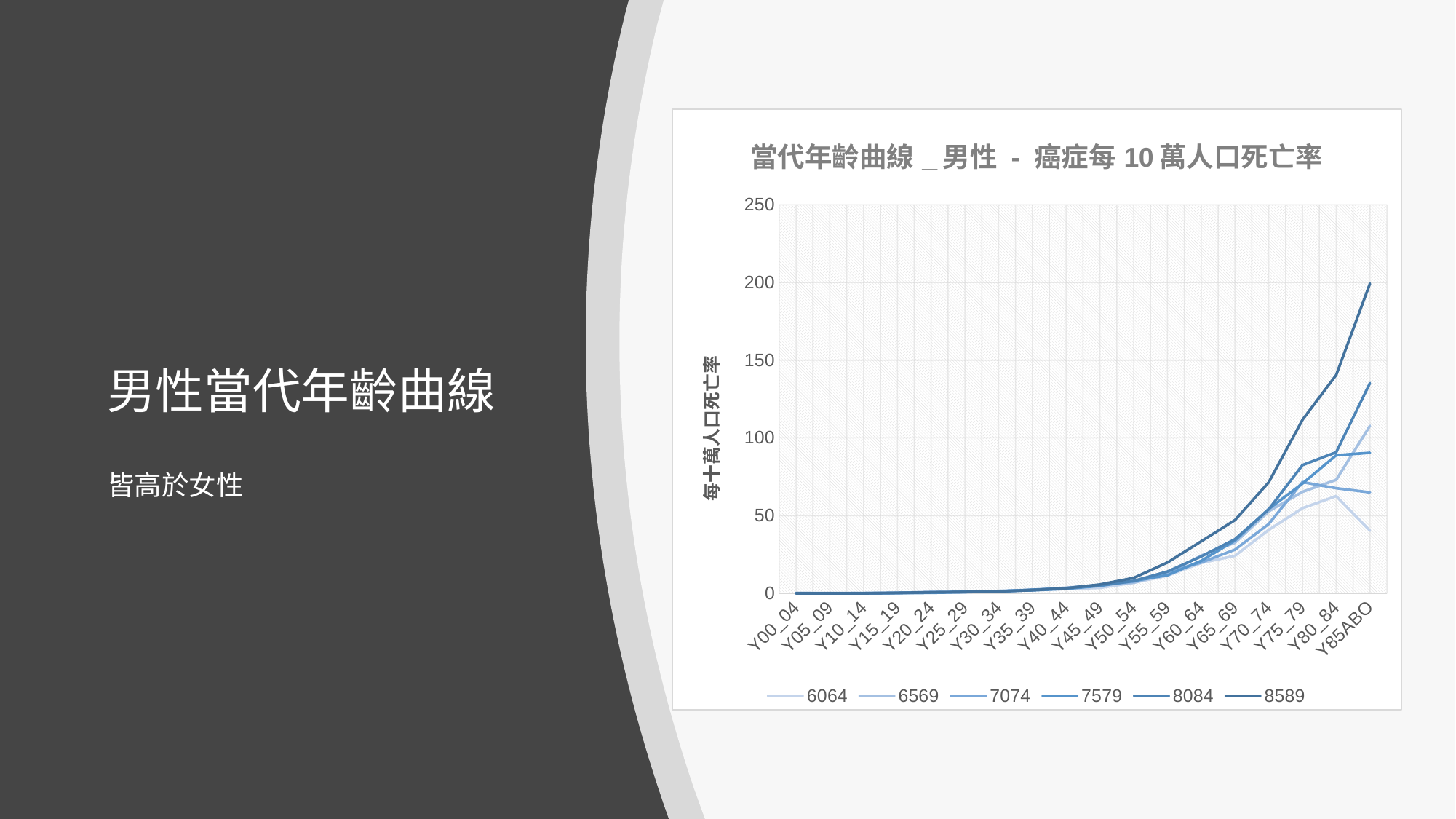

### Chart: 當代年齡曲線_男性 - 癌症每10萬人口死亡率

| Category | 6064 | 6569 | 7074 | 7579 | 8084 | 8589 |
|---|---|---|---|---|---|---|
| Y00_04 | 0.25500007331252106 | 0.12340513009523071 | 0.03948276784468111 | 0.0 | 0.023866493698231336 | 0.0 |
| Y05_09 | 0.09913960700663224 | 0.12510105819857603 | 0.04052901715512238 | 0.0 | 0.0 | 0.0 |
| Y10_14 | 0.058908565658898196 | 0.09926853976474348 | 0.10460323261645947 | 0.04076283986145118 | 0.07842901198954111 | 0.0 |
| Y15_19 | 0.36004999611887284 | 0.27620660609258507 | 0.2395826470288757 | 0.18991755151539963 | 0.20626650003083685 | 0.2763502423492929 |
| Y20_24 | 0.7403889850543548 | 0.9149757701648956 | 0.6337673418302389 | 0.28046450531370054 | 0.5737780254704316 | 0.6236201754014893 |
| Y25_29 | 0.9784686027037827 | 0.805175250938711 | 0.710704425459543 | 0.8036053755172582 | 0.9551104199092156 | 0.8810682501253911 |
| Y30_34 | 1.4607758723231803 | 1.2425753616946482 | 1.3670272244786206 | 1.4885336936168612 | 1.1195560695561866 | 1.2709809225763522 |
| Y35_39 | 2.110122820372203 | 2.033585081280913 | 2.3102789783459983 | 1.9320907664040545 | 2.239220839829753 | 2.012342435384044 |
| Y40_44 | 2.8406798529104207 | 3.6221542877251385 | 3.23237059689171 | 2.8800018432011796 | 3.235374002437678 | 3.240379813018834 |
| Y45_49 | 3.485193842393941 | 5.395852149435596 | 5.45608136710585 | 4.791099280368097 | 5.253133809505399 | 5.686239175762908 |
| Y50_54 | 6.800853310371554 | 6.887394234893239 | 7.556682214649524 | 7.982882764109443 | 7.973751321934059 | 9.892430855110113 |
| Y55_59 | 11.332261522385265 | 12.801507196318962 | 13.754202476040037 | 11.658922357544265 | 14.020139367348886 | 19.83611200564917 |
| Y60_64 | 19.56916443853765 | 24.276920442828068 | 19.84454884371005 | 20.91199297684265 | 23.733091103541568 | 33.4349734272628 |
| Y65_69 | 24.145696158094374 | 32.55166348213128 | 28.083395984659443 | 33.98393608342945 | 34.81150768982776 | 47.14018512884661 |
| Y70_74 | 40.81098119953828 | 52.76760596669704 | 44.61115460951583 | 54.252882258243716 | 54.04004721859864 | 71.41183203534784 |
| Y75_79 | 54.79255473547916 | 65.27782467276677 | 71.53654273219828 | 70.59140849878413 | 82.47383513622826 | 111.62648806428578 |
| Y80_84 | 62.57981040008795 | 72.99914638094957 | 67.62815154784882 | 88.83356875950635 | 90.77491630652105 | 140.4619393258071 |
| Y85ABO | 40.28287530212156 | 107.79381982099693 | 64.93506493506493 | 90.43665174680359 | 135.29272614843188 | 199.31242222183272 |
# 男性當代年齡曲線
皆高於女性